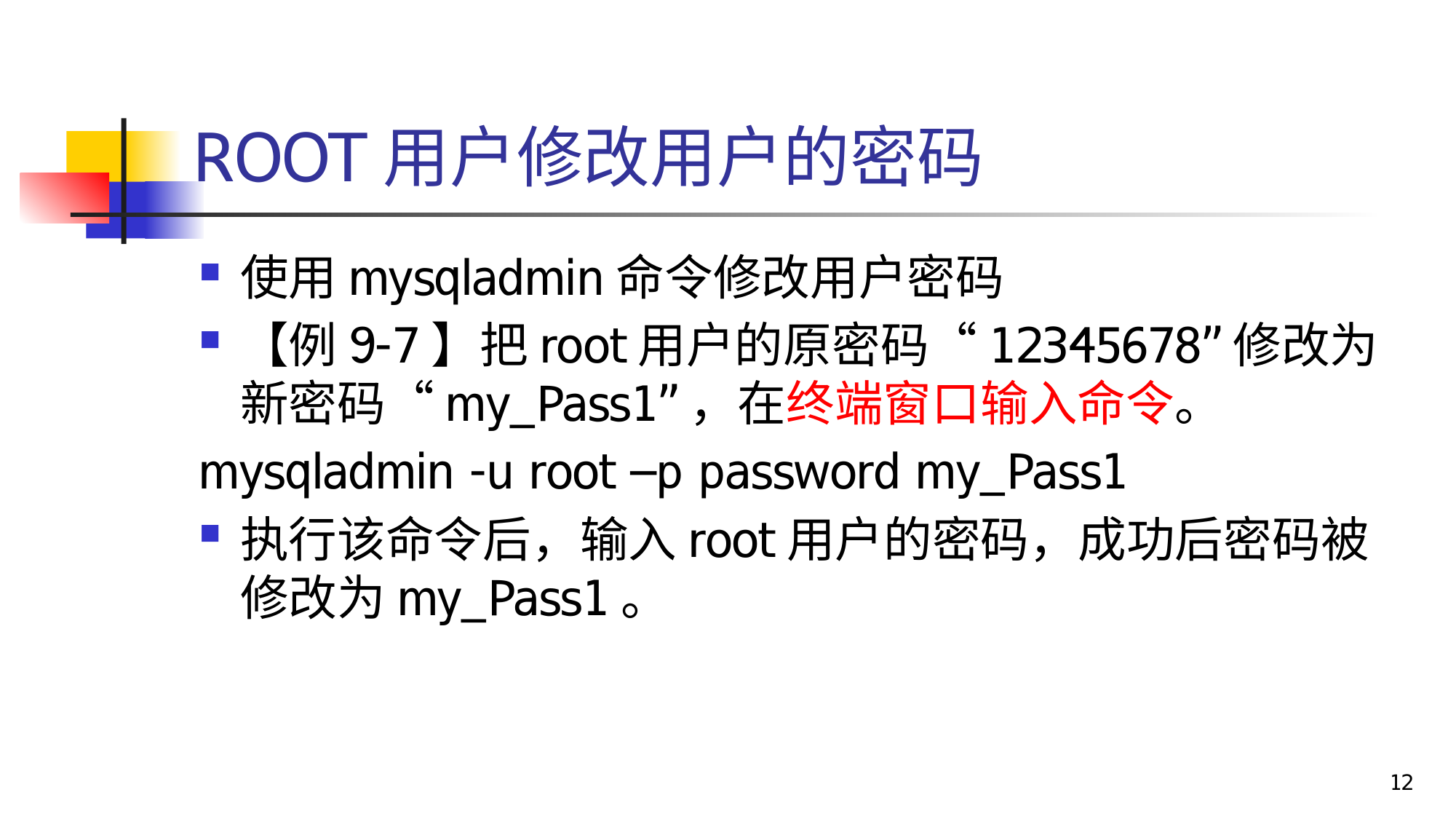

# ROOT用户修改用户的密码
使用mysqladmin命令修改用户密码
【例9-7】把root用户的原密码“12345678”修改为新密码“my_Pass1”，在终端窗口输入命令。
mysqladmin -u root –p password my_Pass1
执行该命令后，输入root用户的密码，成功后密码被修改为my_Pass1。

12